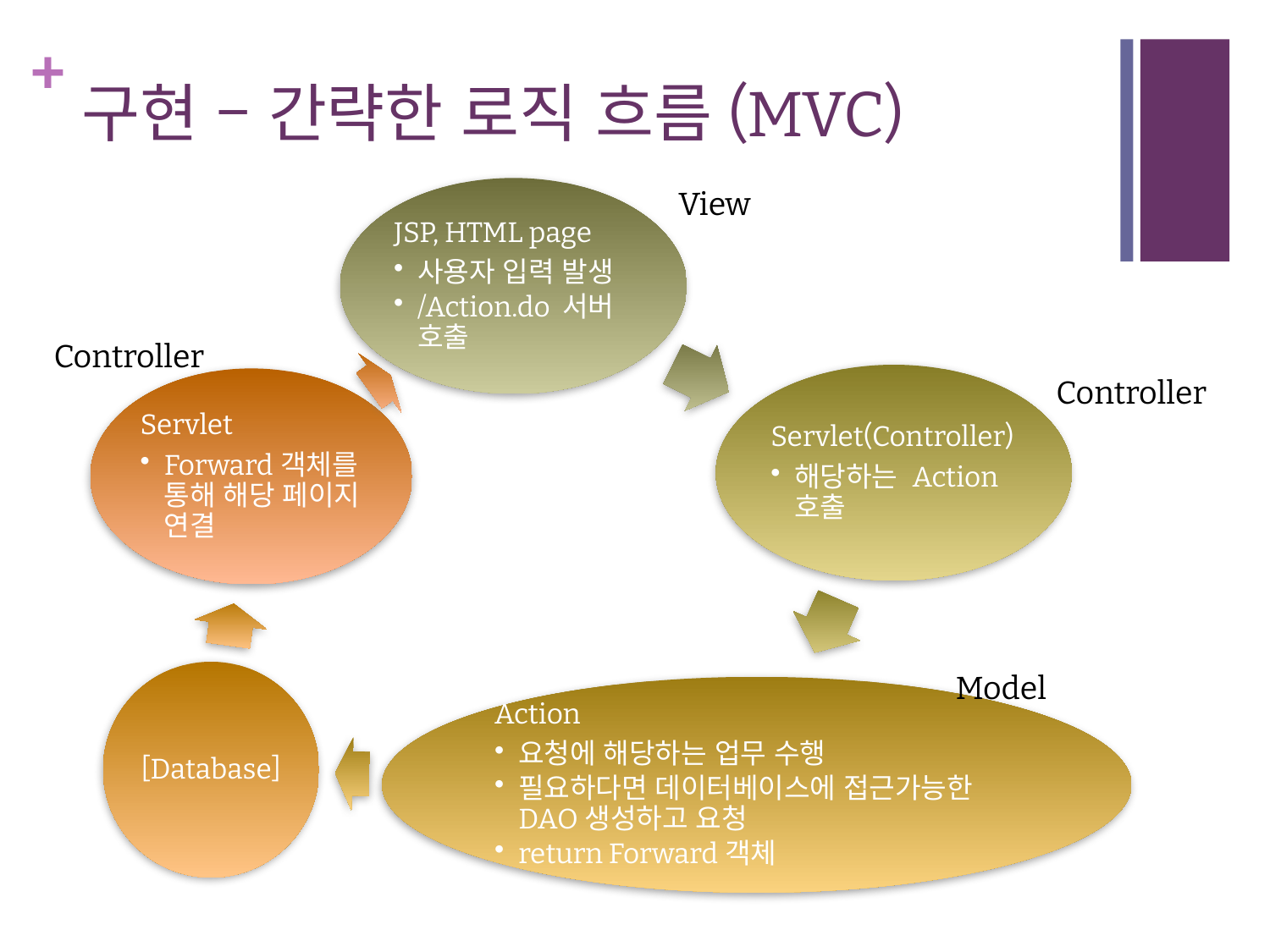

# 구현 – 간략한 로직 흐름(MVC)
JSP, HTML page
사용자 입력 발생
/Action.do 서버 호출

Servlet(Controller)
해당하는 Action 호출

Action
요청에 해당하는 업무 수행
필요하다면 데이터베이스에 접근가능한 DAO생성하고 요청
return Forward객체

[Database]

Servlet
Forward객체를 통해 해당 페이지 연결

View
Controller
Controller
Model